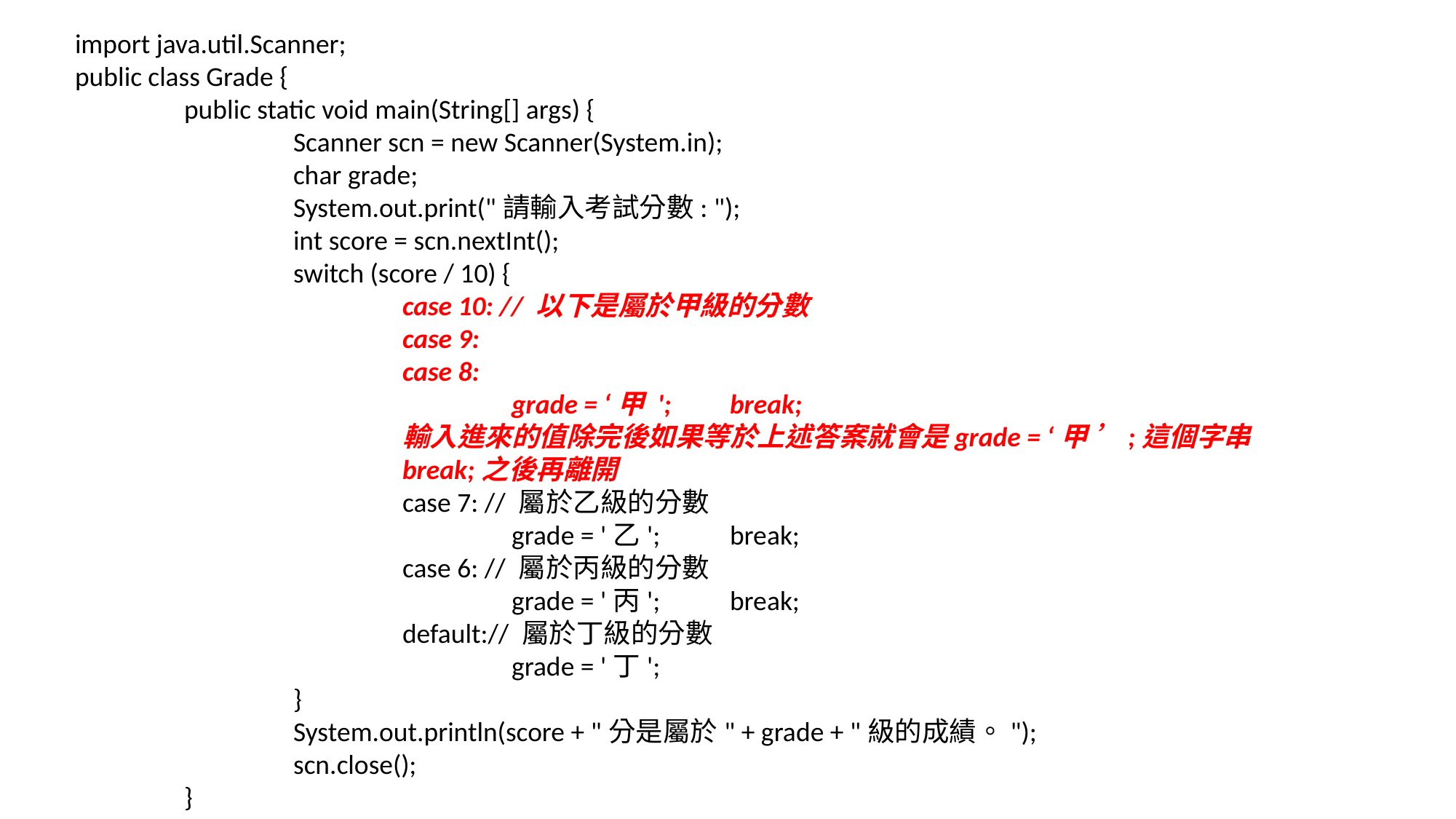

import java.util.Scanner;
public class Grade {
	public static void main(String[] args) {
		Scanner scn = new Scanner(System.in);
		char grade;
		System.out.print("請輸入考試分數: ");
		int score = scn.nextInt();
		switch (score / 10) {
			case 10: // 以下是屬於甲級的分數
			case 9:
			case 8:
				grade = ‘甲 ';	break;
			輸入進來的值除完後如果等於上述答案就會是grade = ‘甲 ’;這個字串
			break;之後再離開
			case 7: // 屬於乙級的分數
				grade = '乙';	break;
			case 6: // 屬於丙級的分數
				grade = '丙';	break;
			default:// 屬於丁級的分數
				grade = '丁';
		}
		System.out.println(score + "分是屬於" + grade + "級的成績。");
		scn.close();
	}
}